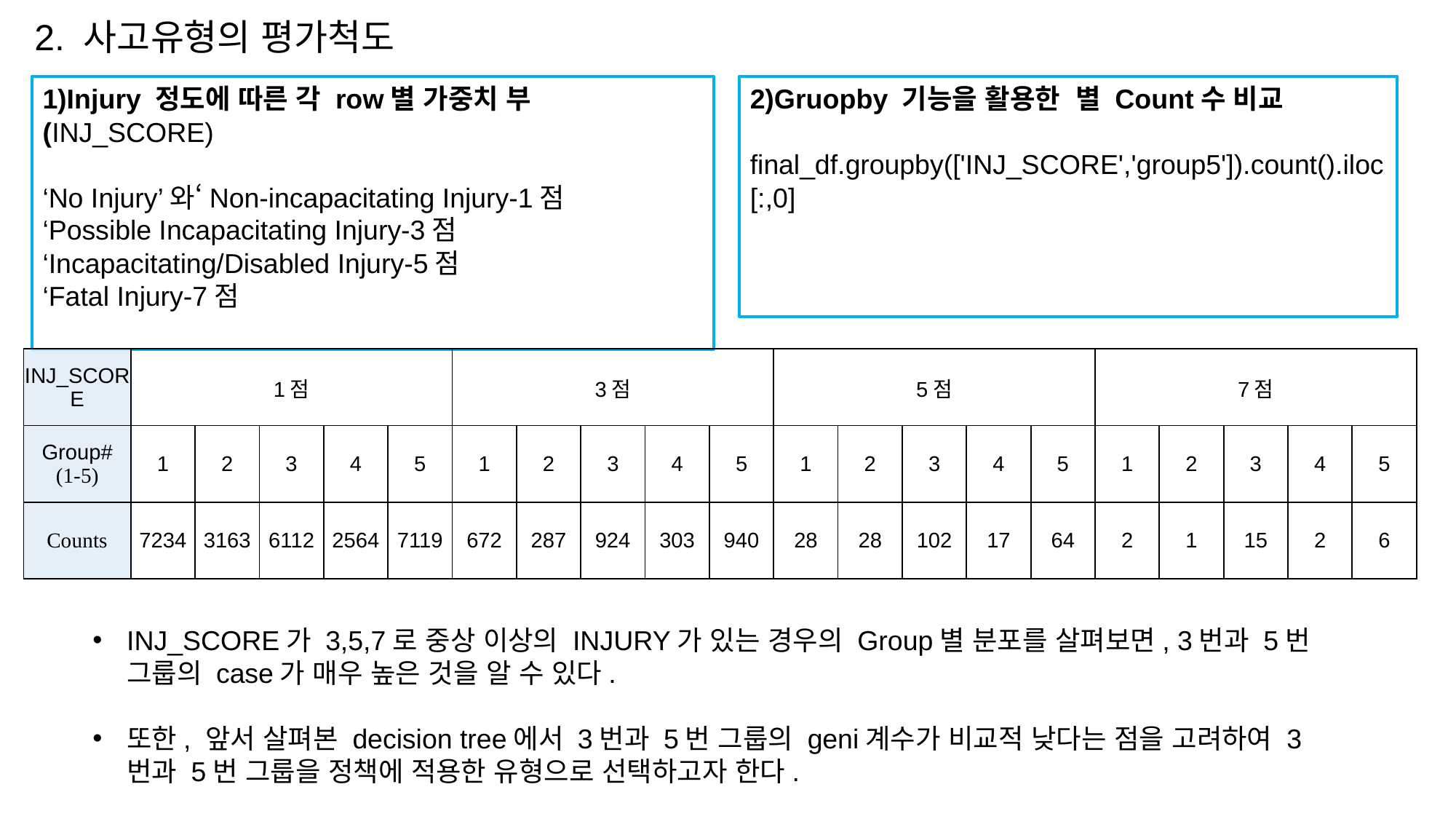

2. 사고유형의 평가척도
1)Injury 정도에 따른 각 row별 가중치 부(INJ_SCORE)

‘No Injury’와‘Non-incapacitating Injury-1점
‘Possible Incapacitating Injury-3점
‘Incapacitating/Disabled Injury-5점
‘Fatal Injury-7점

2)Gruopby 기능을 활용한  별 Count수 비교

final_df.groupby(['INJ_SCORE','group5']).count().iloc[:,0]

| INJ\_SCORE | 1점 |  |  |  |  | 3점 |  |  |  |  | 5점 |  |  |  |  | 7점 |  |  |  |  |
| --- | --- | --- | --- | --- | --- | --- | --- | --- | --- | --- | --- | --- | --- | --- | --- | --- | --- | --- | --- | --- |
| Group# (1-5) | 1 | 2 | 3 | 4 | 5 | 1 | 2 | 3 | 4 | 5 | 1 | 2 | 3 | 4 | 5 | 1 | 2 | 3 | 4 | 5 |
| Counts | 7234 | 3163 | 6112 | 2564 | 7119 | 672 | 287 | 924 | 303 | 940 | 28 | 28 | 102 | 17 | 64 | 2 | 1 | 15 | 2 | 6 |
INJ_SCORE가 3,5,7로 중상 이상의 INJURY가 있는 경우의 Group별 분포를 살펴보면, 3번과 5번 그룹의 case가 매우 높은 것을 알 수 있다.

또한, 앞서 살펴본 decision tree에서 3번과 5번 그룹의 geni계수가 비교적 낮다는 점을 고려하여 3번과 5번 그룹을 정책에 적용한 유형으로 선택하고자 한다.